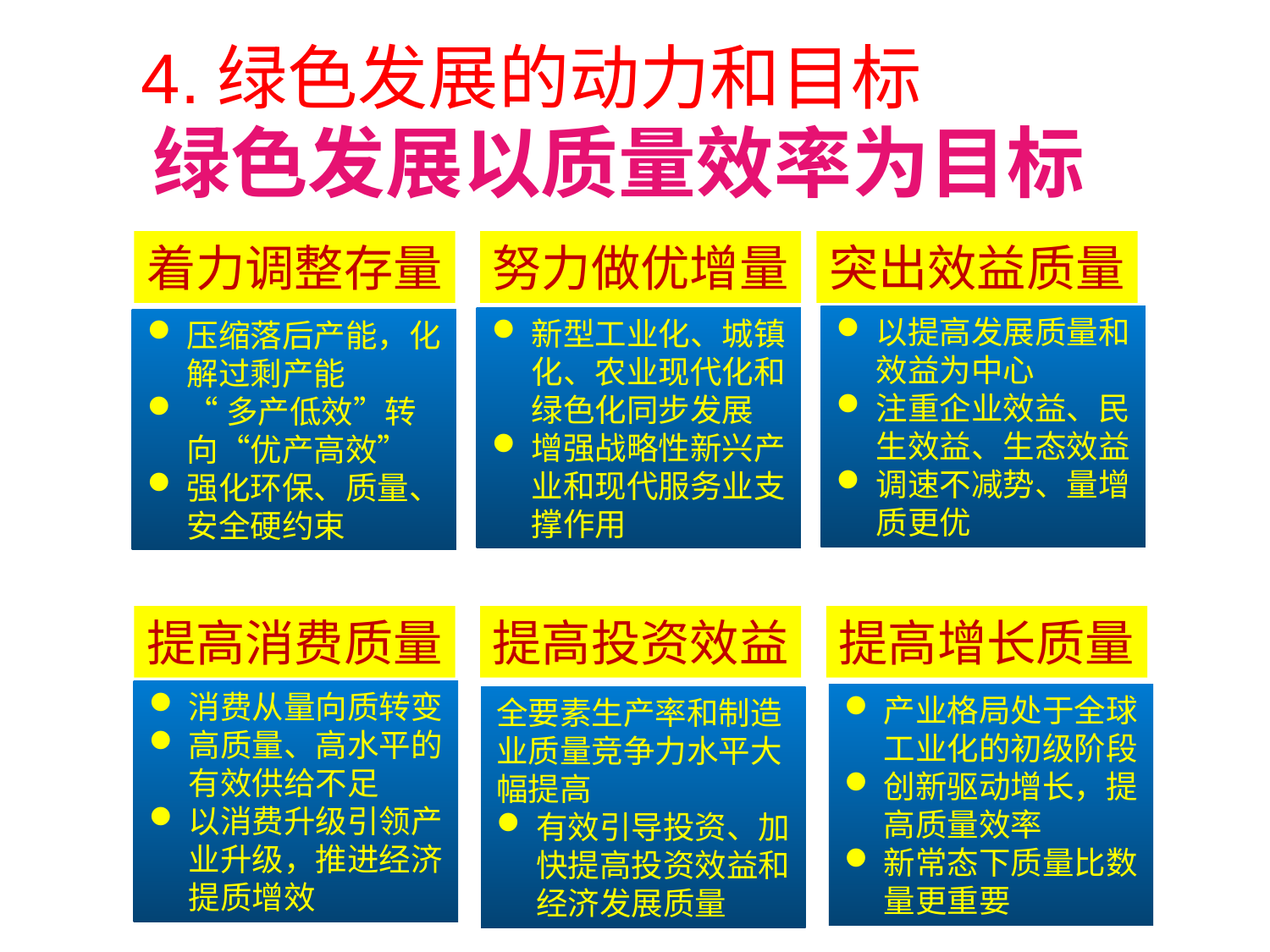

4.绿色发展的动力和目标
# 绿色发展以质量效率为目标
着力调整存量
努力做优增量
突出效益质量
以提高发展质量和效益为中心
注重企业效益、民生效益、生态效益
调速不减势、量增质更优
新型工业化、城镇化、农业现代化和绿色化同步发展
增强战略性新兴产业和现代服务业支撑作用
压缩落后产能，化解过剩产能
“多产低效”转向“优产高效”
强化环保、质量、安全硬约束
提高消费质量
提高投资效益
提高增长质量
消费从量向质转变
高质量、高水平的有效供给不足
以消费升级引领产业升级，推进经济提质增效
产业格局处于全球工业化的初级阶段
创新驱动增长，提高质量效率
新常态下质量比数量更重要
全要素生产率和制造业质量竞争力水平大幅提高
有效引导投资、加快提高投资效益和经济发展质量